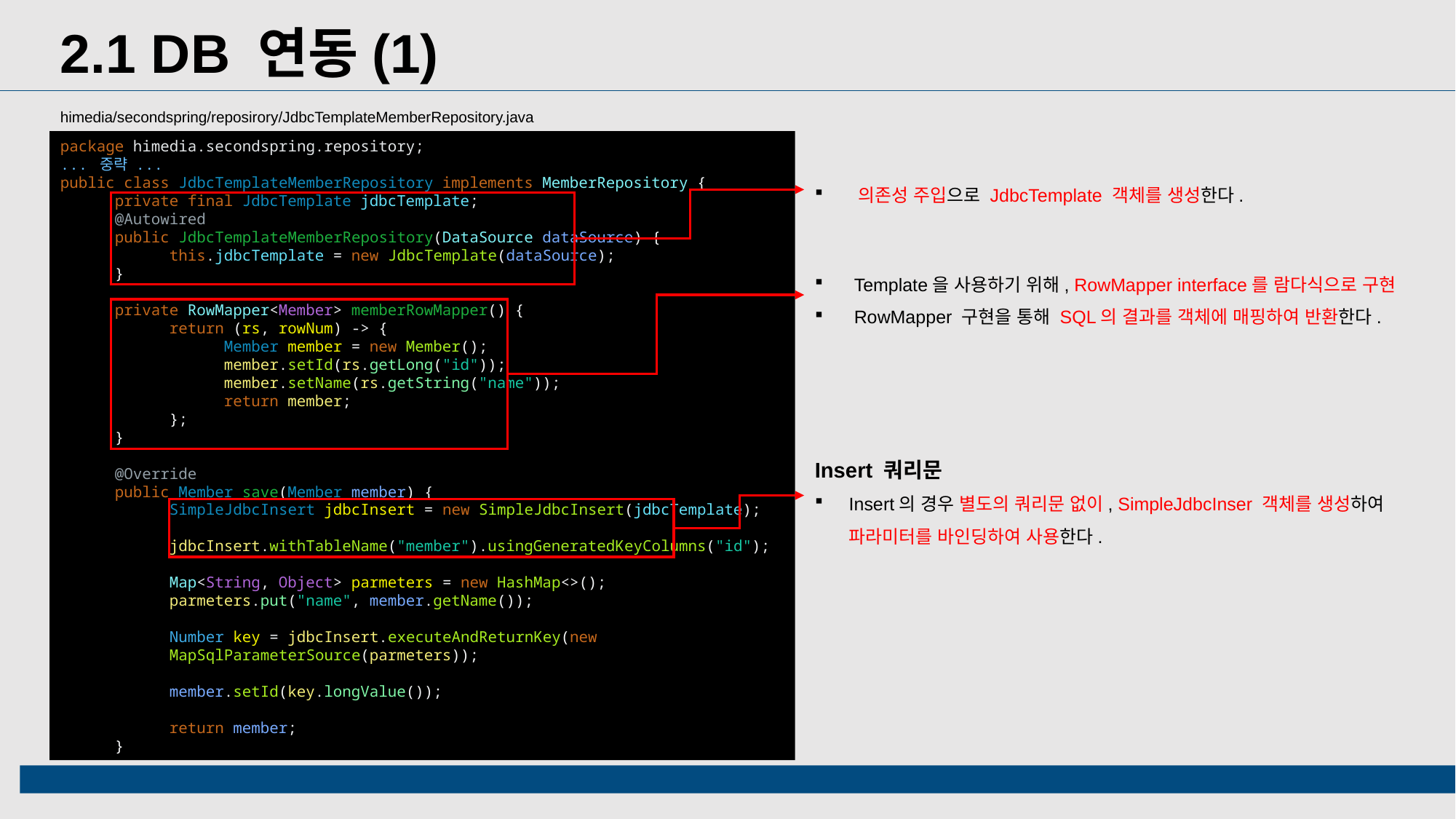

2.1 DB 연동(1)
himedia/secondspring/reposirory/JdbcTemplateMemberRepository.java
package himedia.secondspring.repository;
... 중략 ...
public class JdbcTemplateMemberRepository implements MemberRepository {
private final JdbcTemplate jdbcTemplate;
@Autowired
public JdbcTemplateMemberRepository(DataSource dataSource) {
this.jdbcTemplate = new JdbcTemplate(dataSource);
}

private RowMapper<Member> memberRowMapper() {
return (rs, rowNum) -> {
Member member = new Member();
member.setId(rs.getLong("id"));
member.setName(rs.getString("name"));
return member;
};
}

@Override
public Member save(Member member) {
SimpleJdbcInsert jdbcInsert = new SimpleJdbcInsert(jdbcTemplate);

jdbcInsert.withTableName("member").usingGeneratedKeyColumns("id");

Map<String, Object> parmeters = new HashMap<>();
parmeters.put("name", member.getName());

Number key = jdbcInsert.executeAndReturnKey(new MapSqlParameterSource(parmeters));

member.setId(key.longValue());

return member;
}
 의존성 주입으로 JdbcTemplate 객체를 생성한다.

 Template을 사용하기 위해, RowMapper interface를 람다식으로 구현
 RowMapper 구현을 통해 SQL의 결과를 객체에 매핑하여 반환한다.

Insert 쿼리문
Insert의 경우 별도의 쿼리문 없이, SimpleJdbcInser 객체를 생성하여 파라미터를 바인딩하여 사용한다.